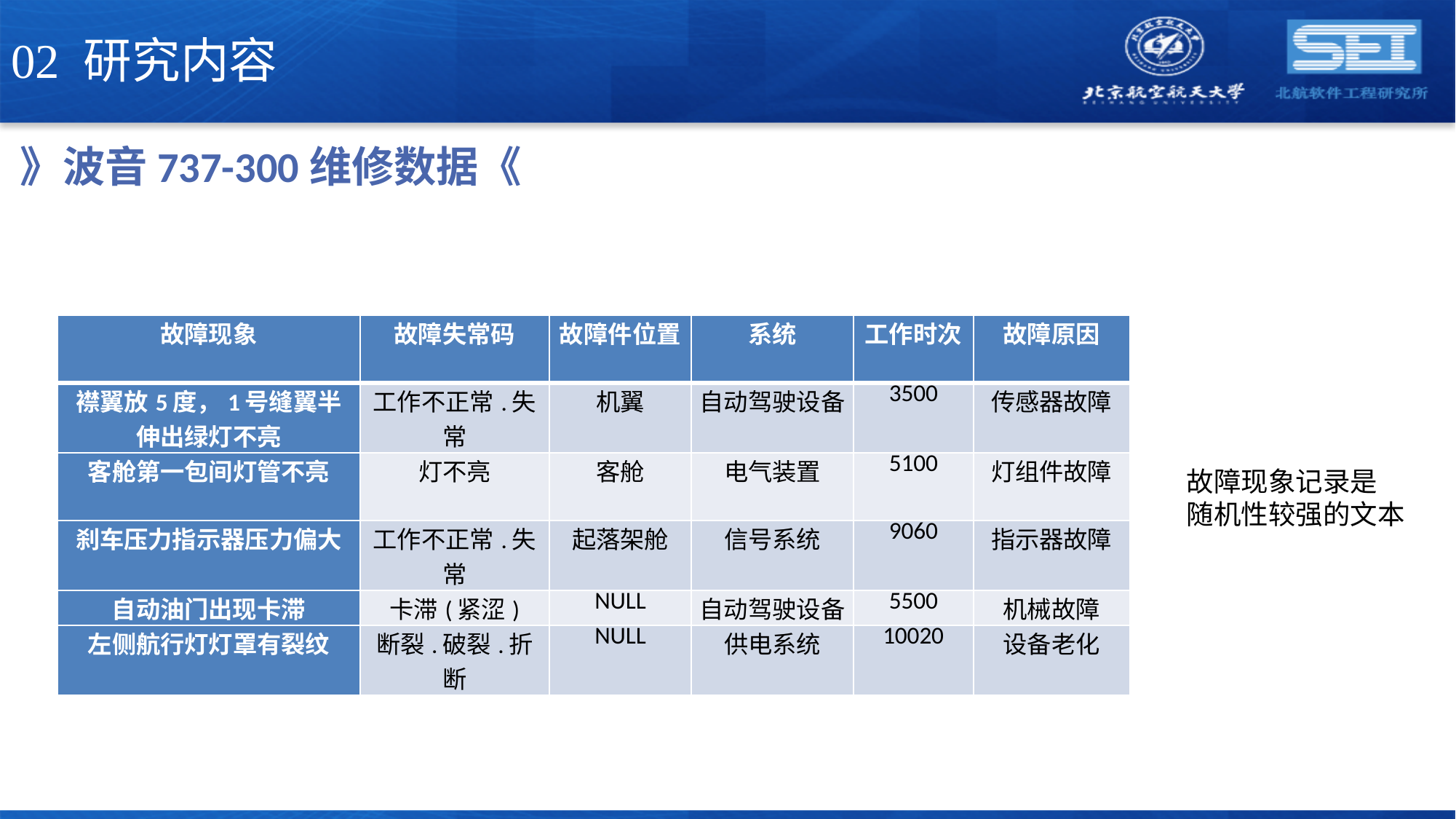

02 研究内容
》波音737-300维修数据《
| 故障现象 | 故障失常码 | 故障件位置 | 系统 | 工作时次 | 故障原因 |
| --- | --- | --- | --- | --- | --- |
| 襟翼放5度，1号缝翼半伸出绿灯不亮 | 工作不正常.失常 | 机翼 | 自动驾驶设备 | 3500 | 传感器故障 |
| 客舱第一包间灯管不亮 | 灯不亮 | 客舱 | 电气装置 | 5100 | 灯组件故障 |
| 刹车压力指示器压力偏大 | 工作不正常.失常 | 起落架舱 | 信号系统 | 9060 | 指示器故障 |
| 自动油门出现卡滞 | 卡滞(紧涩) | NULL | 自动驾驶设备 | 5500 | 机械故障 |
| 左侧航行灯灯罩有裂纹 | 断裂.破裂.折断 | NULL | 供电系统 | 10020 | 设备老化 |
故障现象记录是
随机性较强的文本